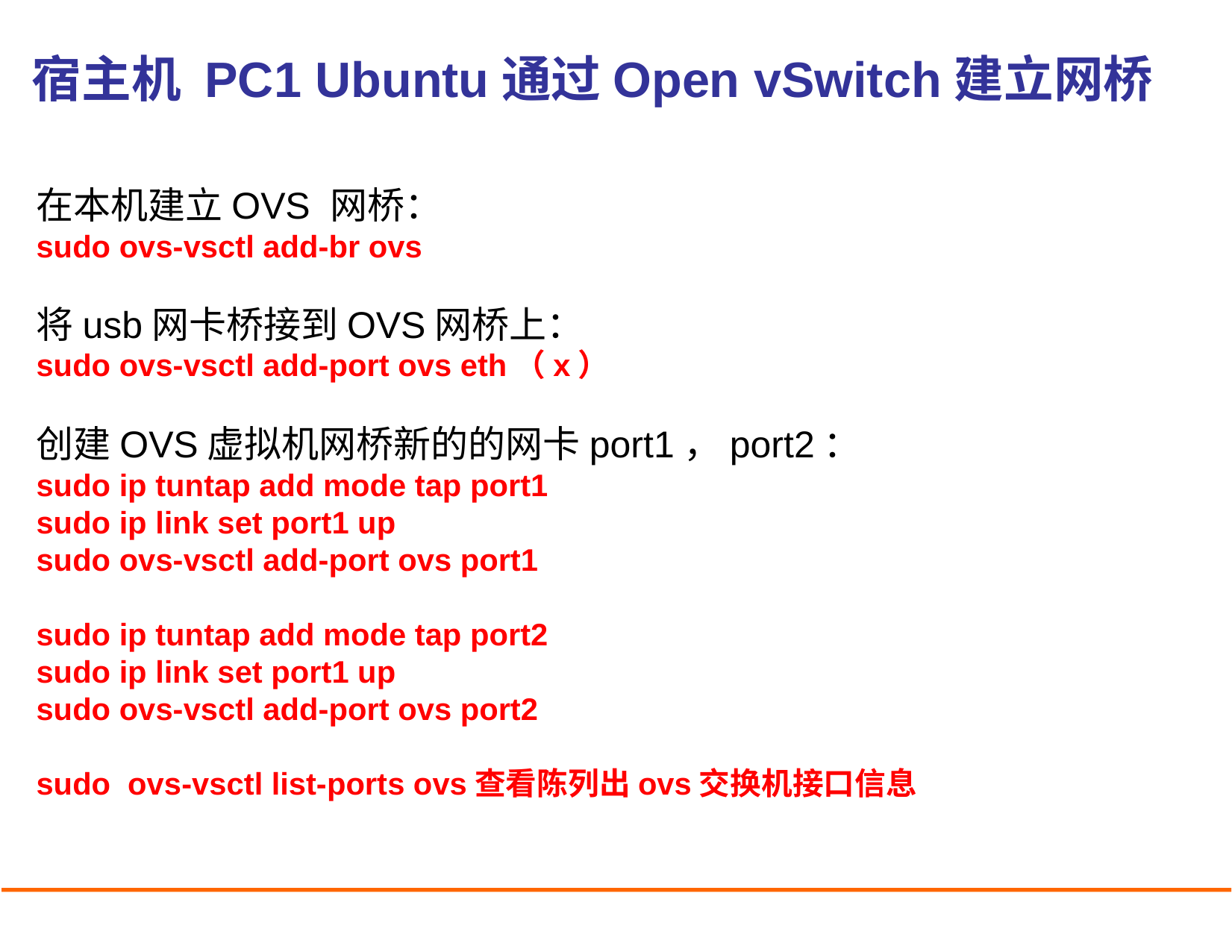

宿主机 PC1 Ubuntu通过Open vSwitch建立网桥
在本机建立OVS 网桥：
sudo ovs-vsctl add-br ovs

将usb网卡桥接到OVS网桥上：
sudo ovs-vsctl add-port ovs eth（x）

创建OVS虚拟机网桥新的的网卡port1，port2：
sudo ip tuntap add mode tap port1
sudo ip link set port1 up
sudo ovs-vsctl add-port ovs port1

sudo ip tuntap add mode tap port2
sudo ip link set port1 up
sudo ovs-vsctl add-port ovs port2

sudo  ovs-vsctl list-ports ovs查看陈列出ovs交换机接口信息